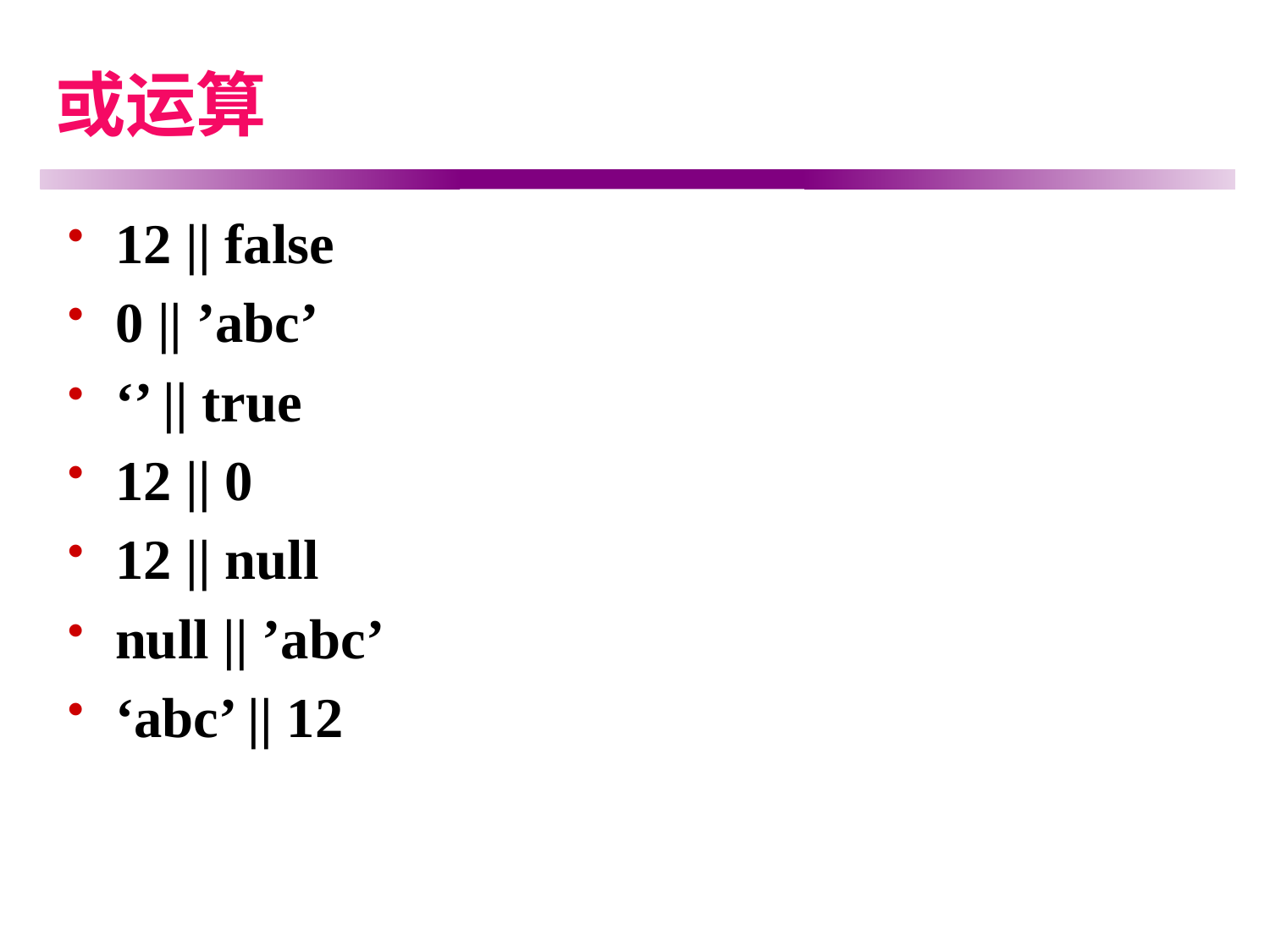

# 或运算
12 || false
0 || ’abc’
‘’ || true
12 || 0
12 || null
null || ’abc’
‘abc’ || 12